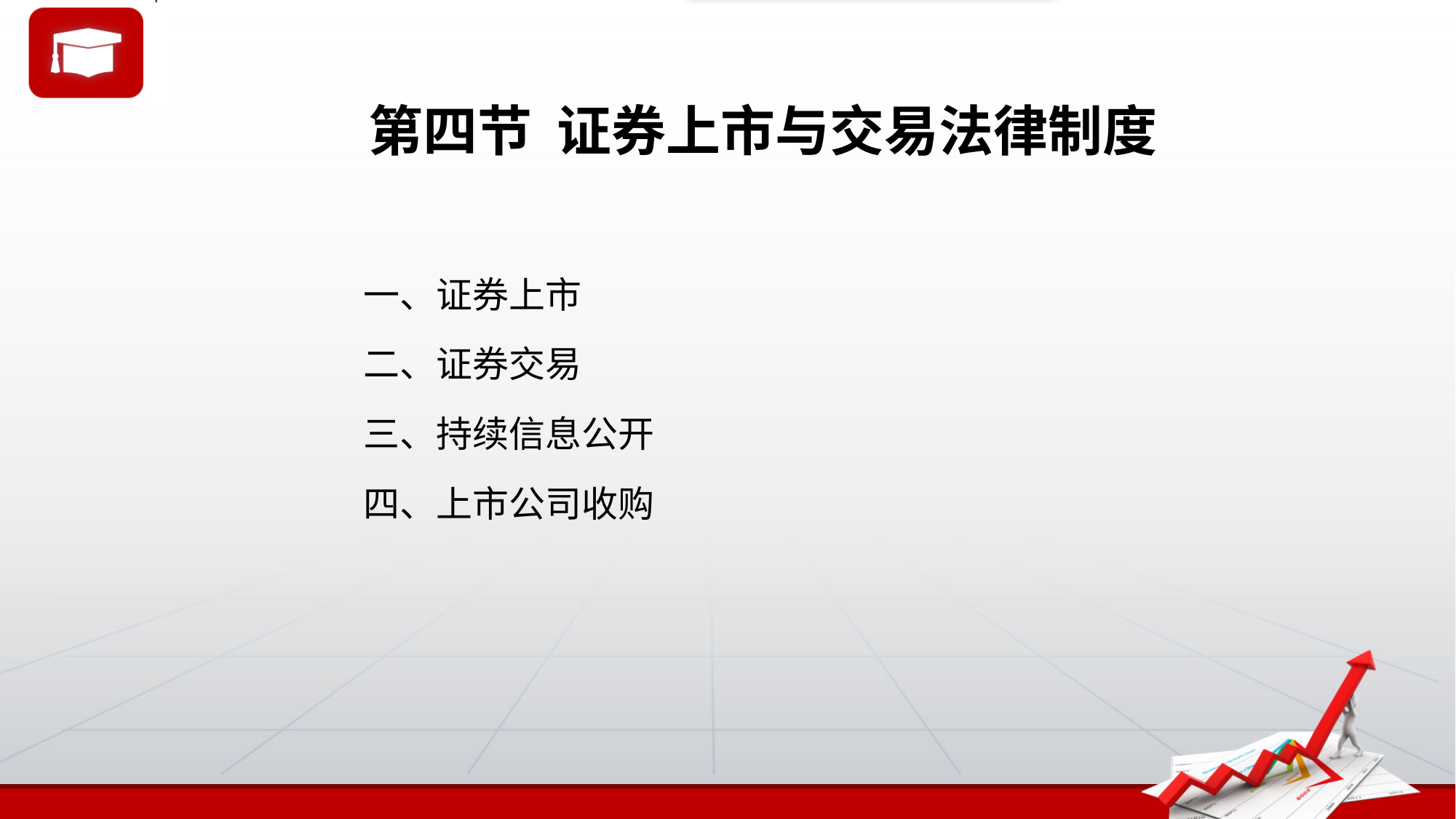

# 第四节  证券上市与交易法律制度
一、证券上市
二、证券交易
三、持续信息公开
四、上市公司收购